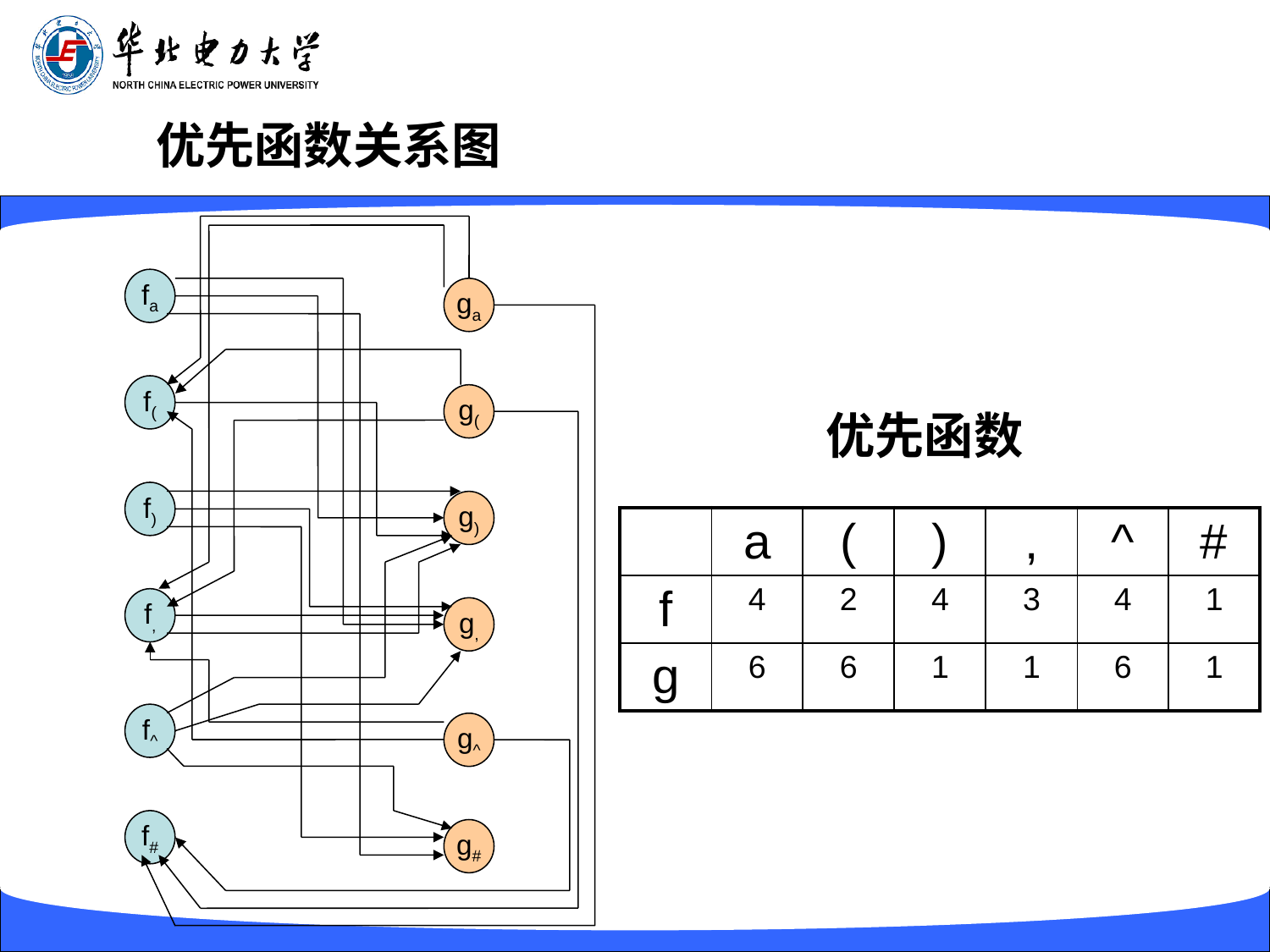

# 优先函数关系图

fa

ga

f(
g(

f)

g)

f,
g,

f^

g^

f#

g#

优先函数
|  | a | ( | ) | , | ^ | # |
| --- | --- | --- | --- | --- | --- | --- |
| f | 4 | 2 | 4 | 3 | 4 | 1 |
| g | 6 | 6 | 1 | 1 | 6 | 1 |